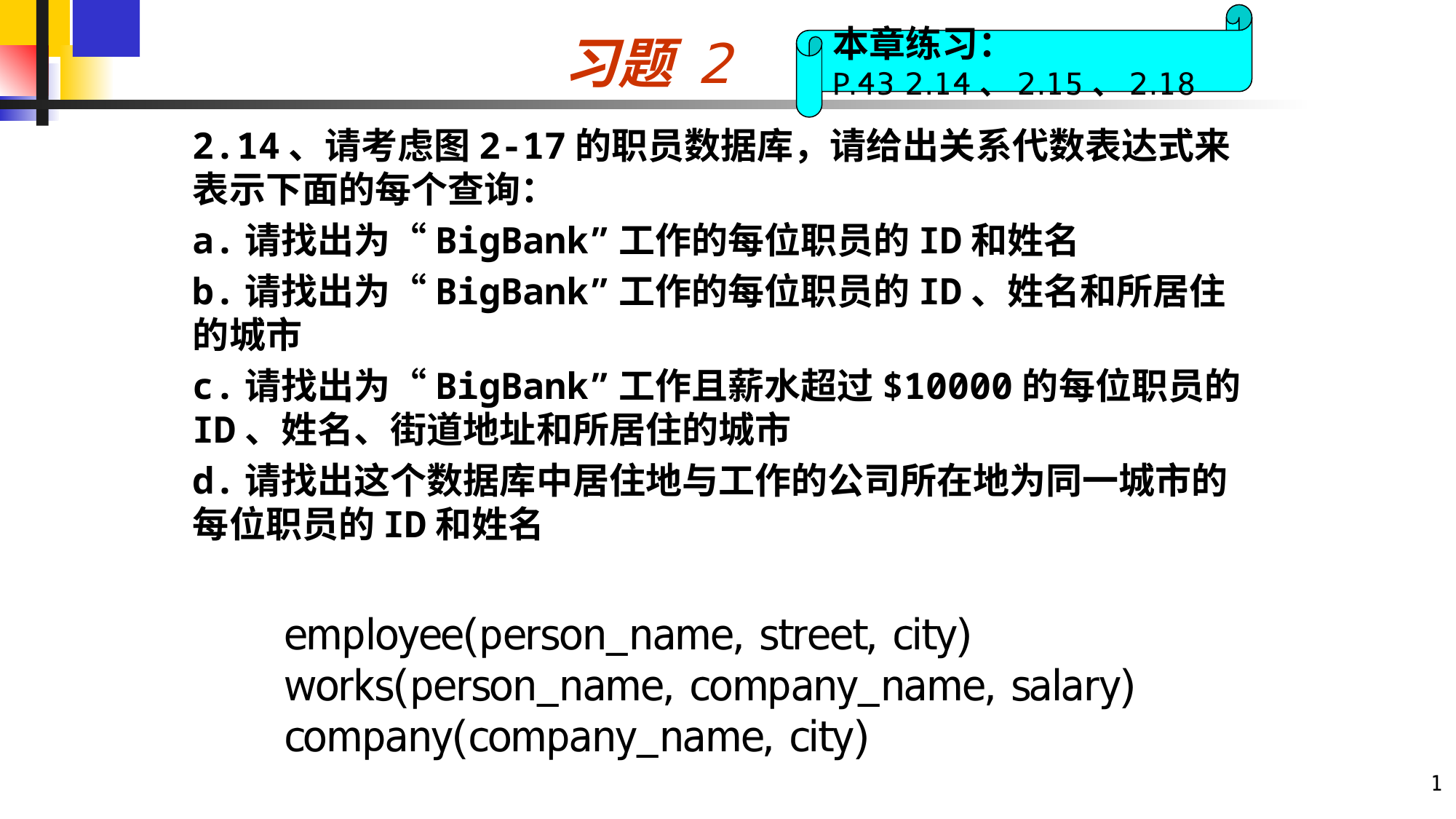

# 习题 2
本章练习：
P.43 2.14、2.15、2.18
2.14、请考虑图2-17的职员数据库，请给出关系代数表达式来表示下面的每个查询：
a.请找出为“BigBank”工作的每位职员的ID和姓名
b.请找出为“BigBank”工作的每位职员的ID、姓名和所居住的城市
c.请找出为“BigBank”工作且薪水超过$10000的每位职员的ID、姓名、街道地址和所居住的城市
d.请找出这个数据库中居住地与工作的公司所在地为同一城市的每位职员的ID和姓名
employee(person_name, street, city)
works(person_name, company_name, salary)
company(company_name, city)
1